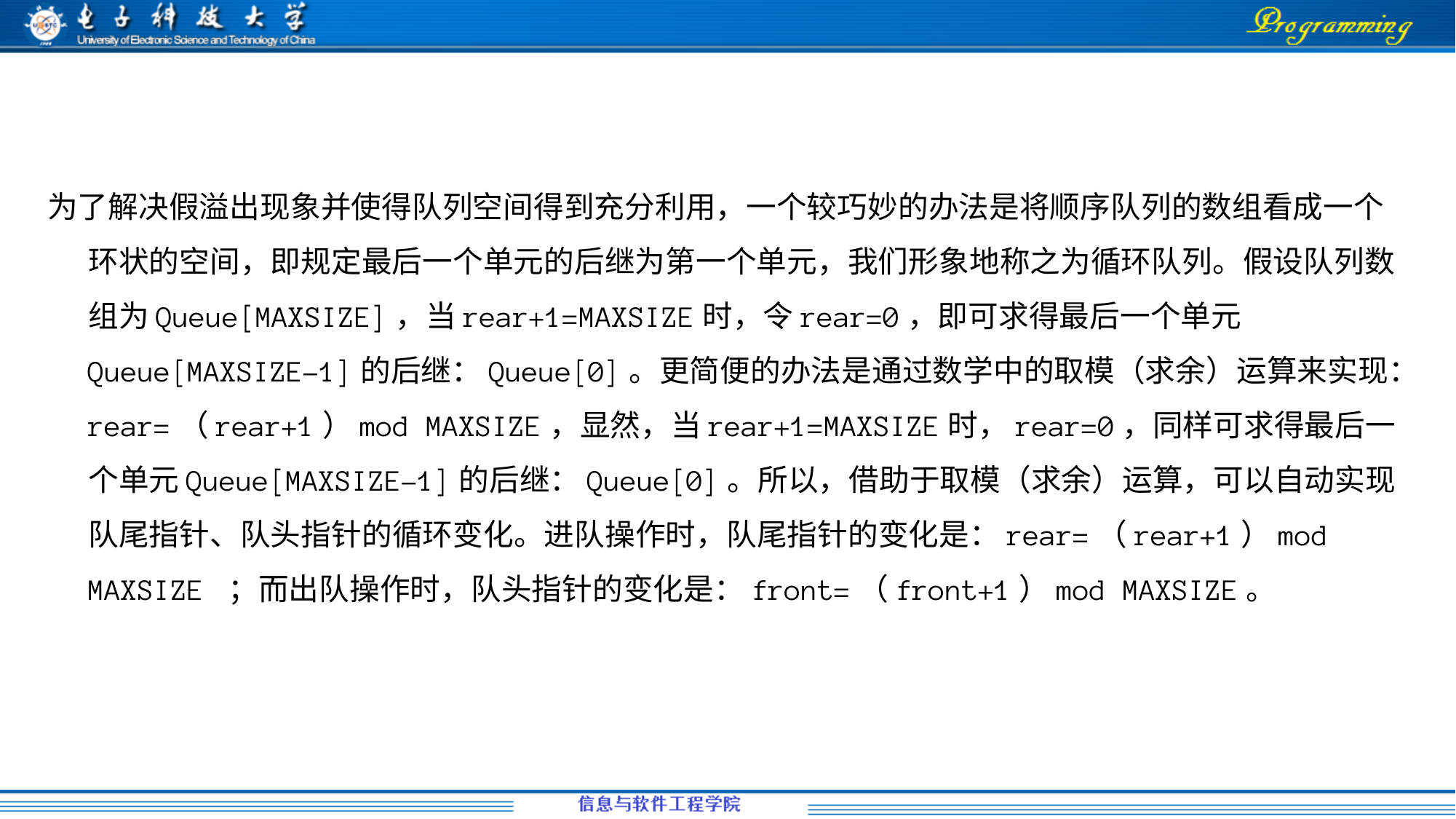

#
为了解决假溢出现象并使得队列空间得到充分利用，一个较巧妙的办法是将顺序队列的数组看成一个环状的空间，即规定最后一个单元的后继为第一个单元，我们形象地称之为循环队列。假设队列数组为Queue[MAXSIZE]，当rear+1=MAXSIZE时，令rear=0，即可求得最后一个单元Queue[MAXSIZE-1]的后继：Queue[0]。更简便的办法是通过数学中的取模（求余）运算来实现：rear=（rear+1）mod MAXSIZE，显然，当rear+1=MAXSIZE时，rear=0，同样可求得最后一个单元Queue[MAXSIZE-1]的后继：Queue[0]。所以，借助于取模（求余）运算，可以自动实现队尾指针、队头指针的循环变化。进队操作时，队尾指针的变化是：rear=（rear+1）mod MAXSIZE ；而出队操作时，队头指针的变化是：front=（front+1）mod MAXSIZE。